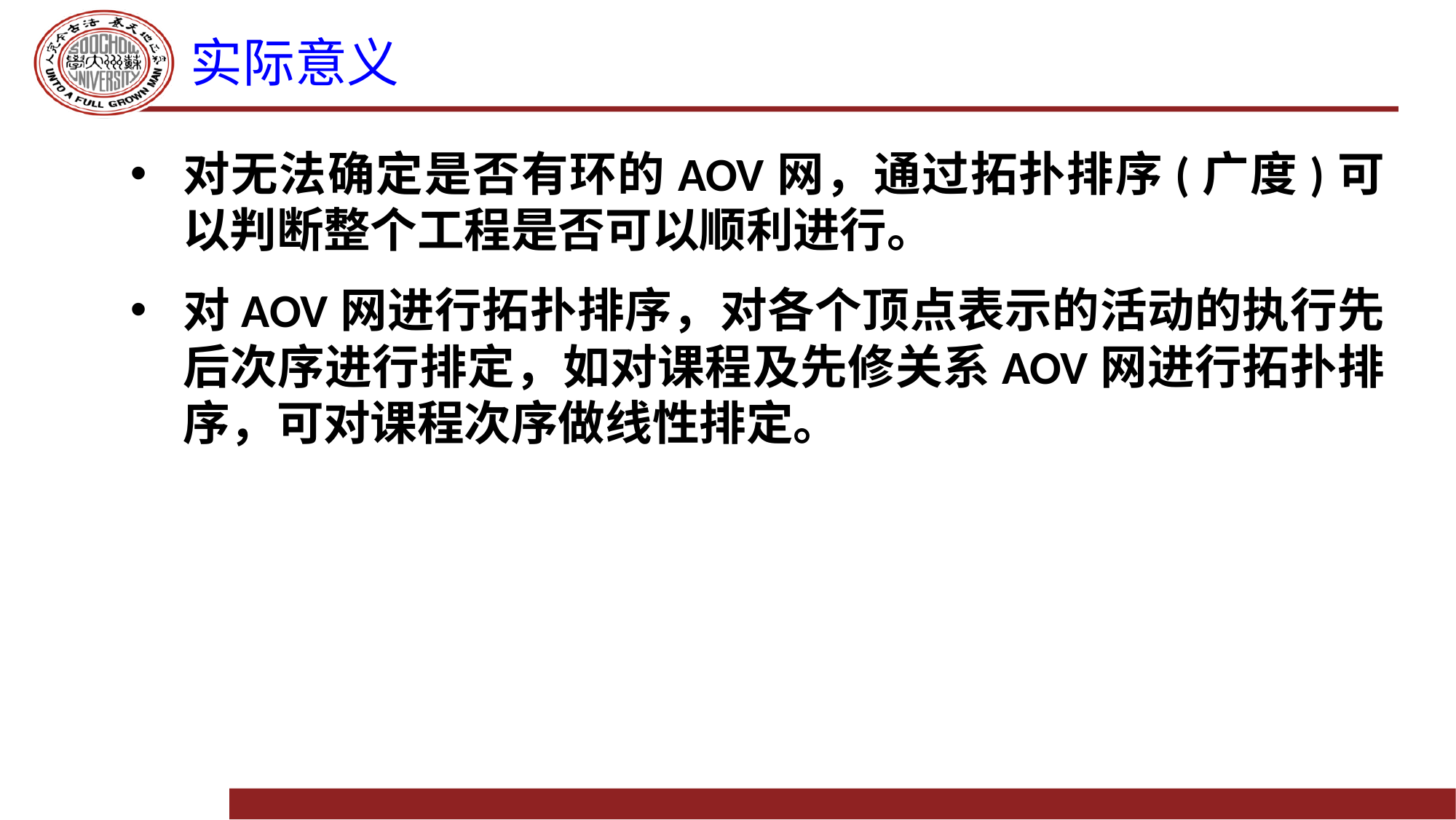

# 实际意义
对无法确定是否有环的AOV网，通过拓扑排序(广度)可以判断整个工程是否可以顺利进行。
对AOV网进行拓扑排序，对各个顶点表示的活动的执行先后次序进行排定，如对课程及先修关系AOV网进行拓扑排序，可对课程次序做线性排定。